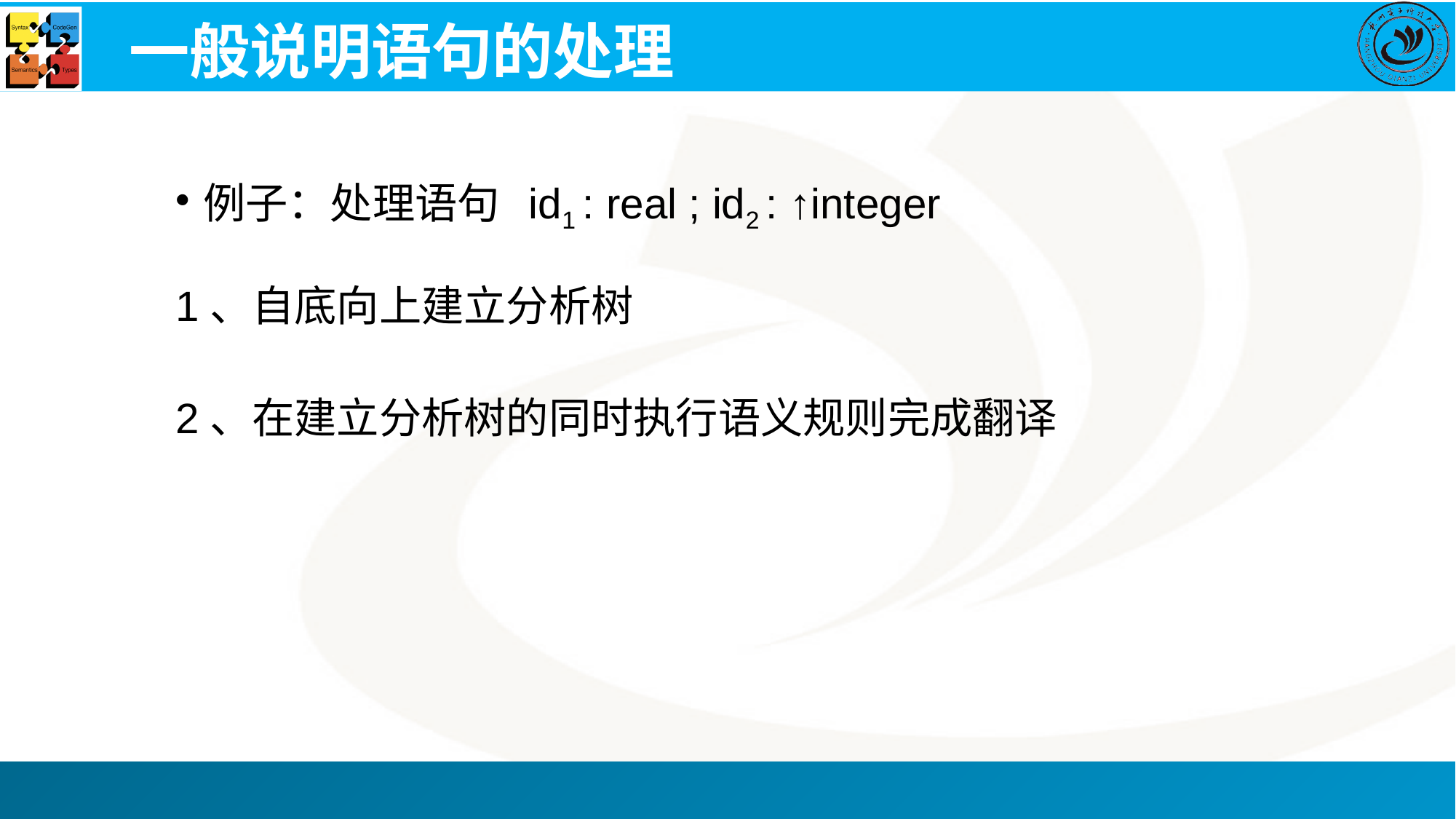

# 一般说明语句的处理
例子：处理语句  id1 : real ; id2 : ↑integer
1、自底向上建立分析树
2、在建立分析树的同时执行语义规则完成翻译
14